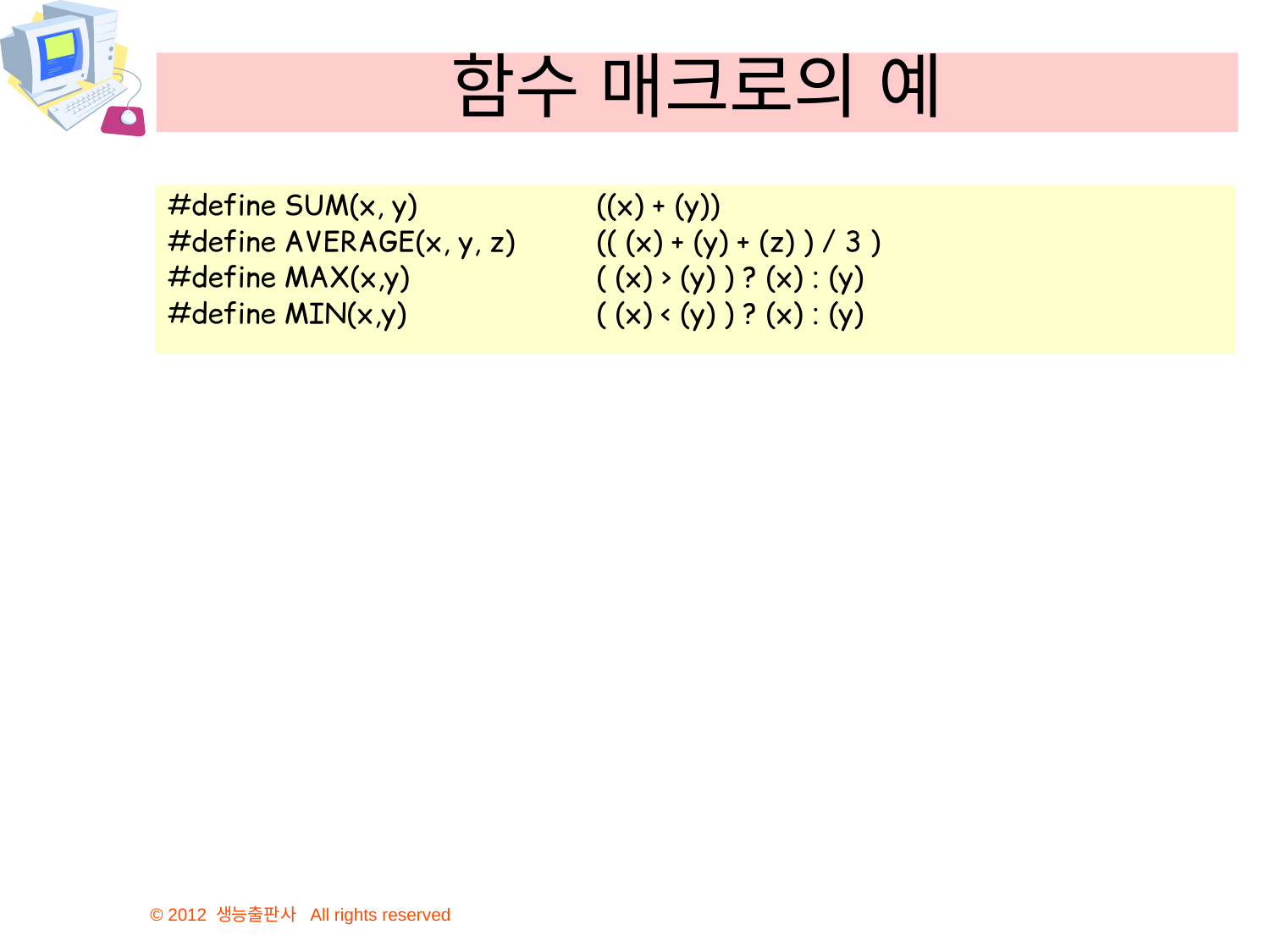

# 함수 매크로의 예
#define SUM(x, y)               	((x) + (y))
#define AVERAGE(x, y, z)   	(( (x) + (y) + (z) ) / 3 )
#define MAX(x,y)                	( (x) > (y) ) ? (x) : (y)
#define MIN(x,y)                	( (x) < (y) ) ? (x) : (y)